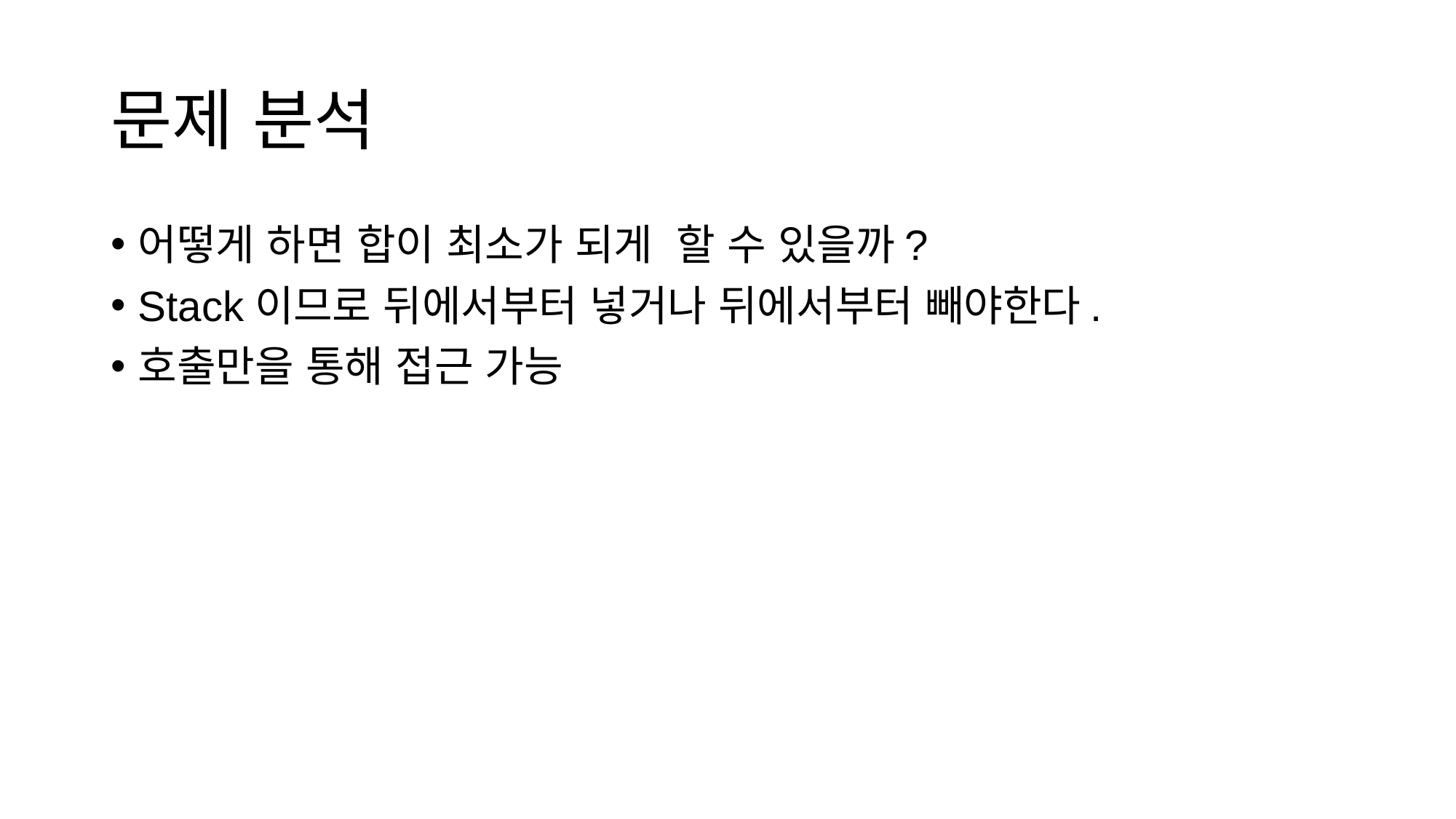

# 문제 분석
어떻게 하면 합이 최소가 되게  할 수 있을까?
Stack이므로 뒤에서부터 넣거나 뒤에서부터 빼야한다.
호출만을 통해 접근 가능